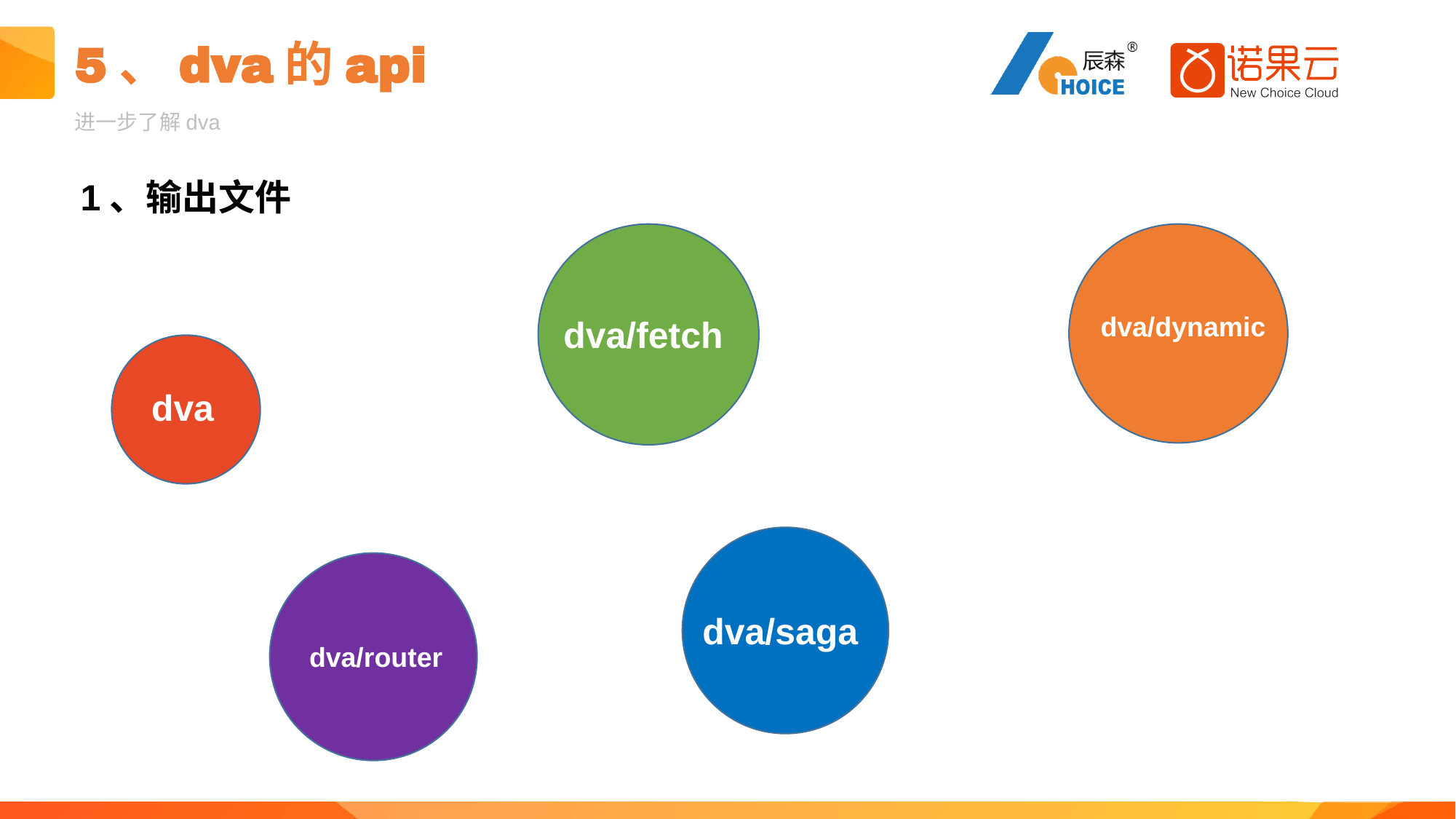

# 5、dva的api
进一步了解dva
1、输出文件

dva/dynamic
dva/fetch

dva

da
dva/saga
dva/router